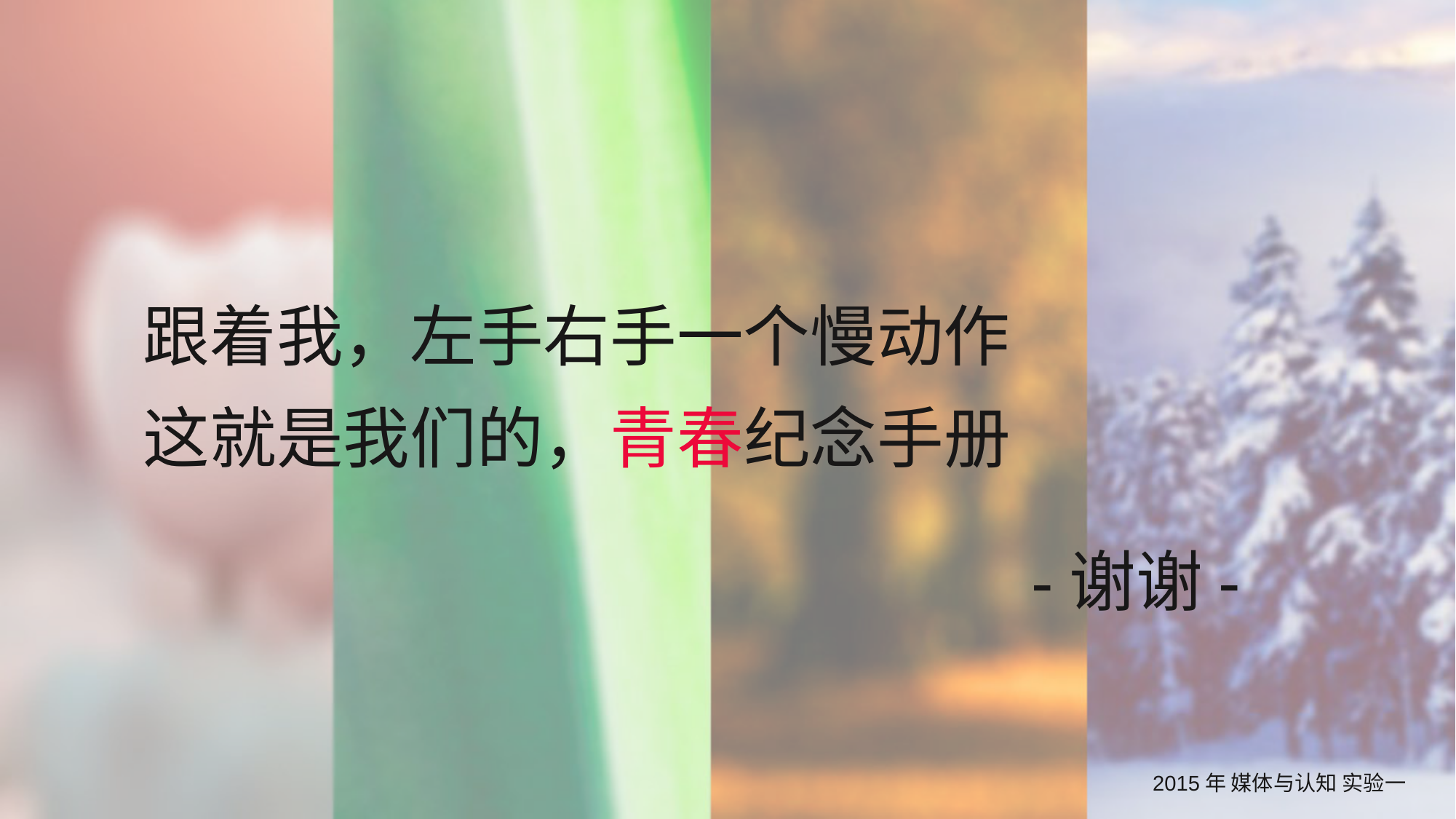

跟着我，左手右手一个慢动作
这就是我们的，青春纪念手册
-谢谢-
2015年 媒体与认知 实验一